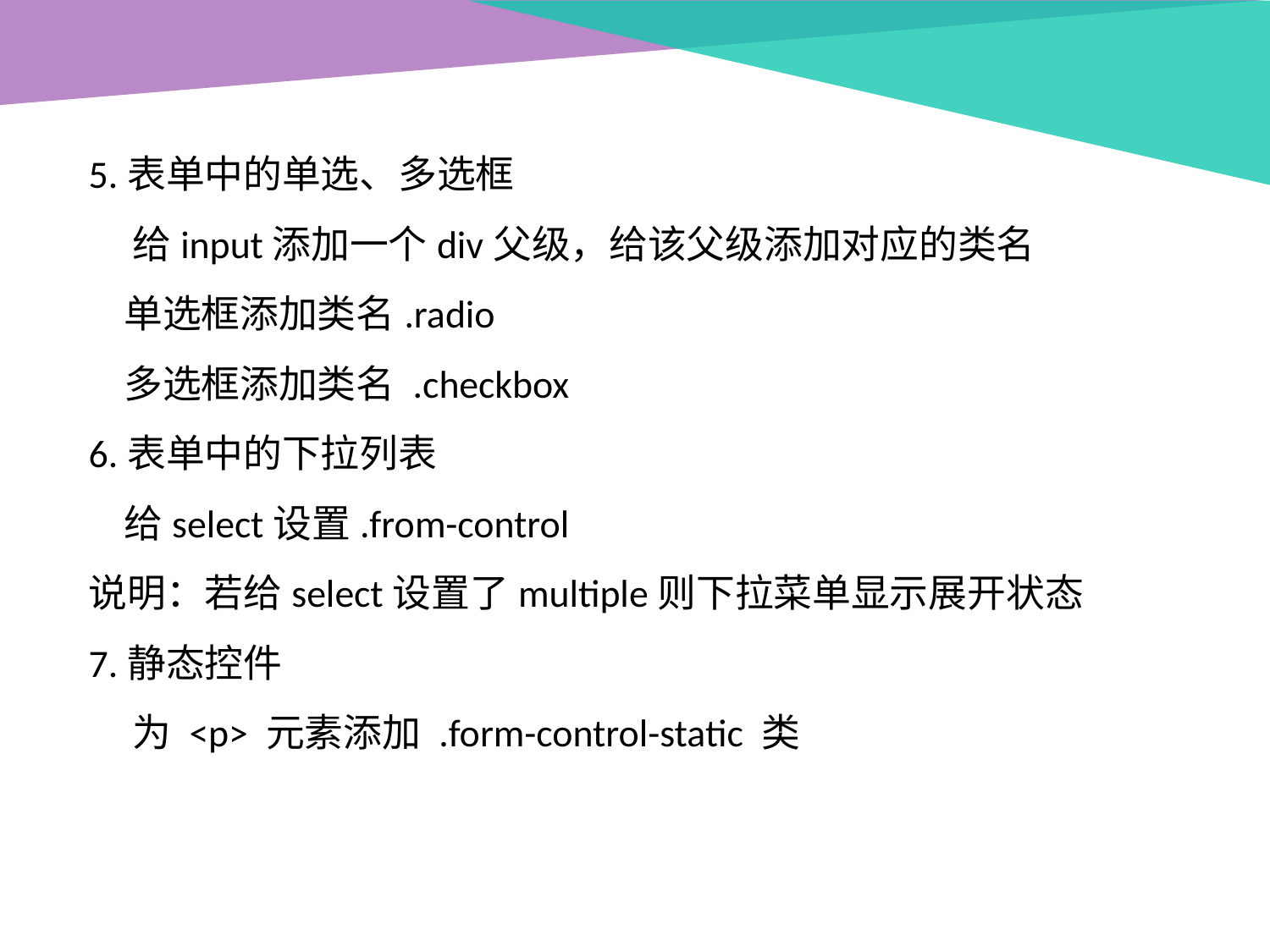

5.表单中的单选、多选框
    给input添加一个div父级，给该父级添加对应的类名
   单选框添加类名.radio
   多选框添加类名 .checkbox
6.表单中的下拉列表
   给select设置.from-control
说明：若给select设置了multiple则下拉菜单显示展开状态
7.静态控件
    为 <p> 元素添加 .form-control-static 类